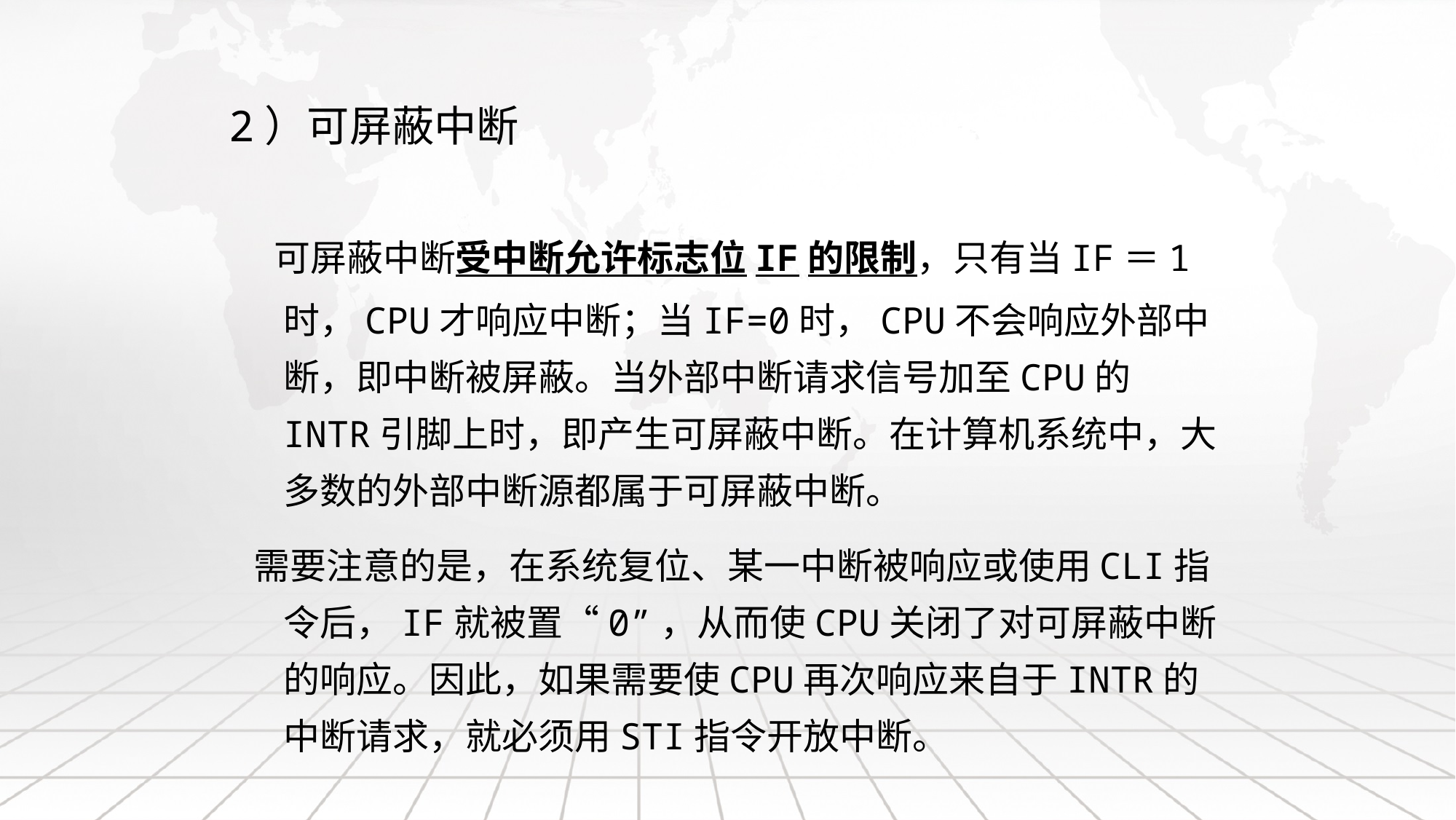

2）可屏蔽中断
  可屏蔽中断受中断允许标志位IF的限制，只有当IF＝1时，CPU才响应中断；当IF=0时，CPU不会响应外部中断，即中断被屏蔽。当外部中断请求信号加至CPU的INTR引脚上时，即产生可屏蔽中断。在计算机系统中，大多数的外部中断源都属于可屏蔽中断。
  需要注意的是，在系统复位、某一中断被响应或使用CLI指令后，IF就被置“0”，从而使CPU关闭了对可屏蔽中断的响应。因此，如果需要使CPU再次响应来自于INTR的中断请求，就必须用STI指令开放中断。